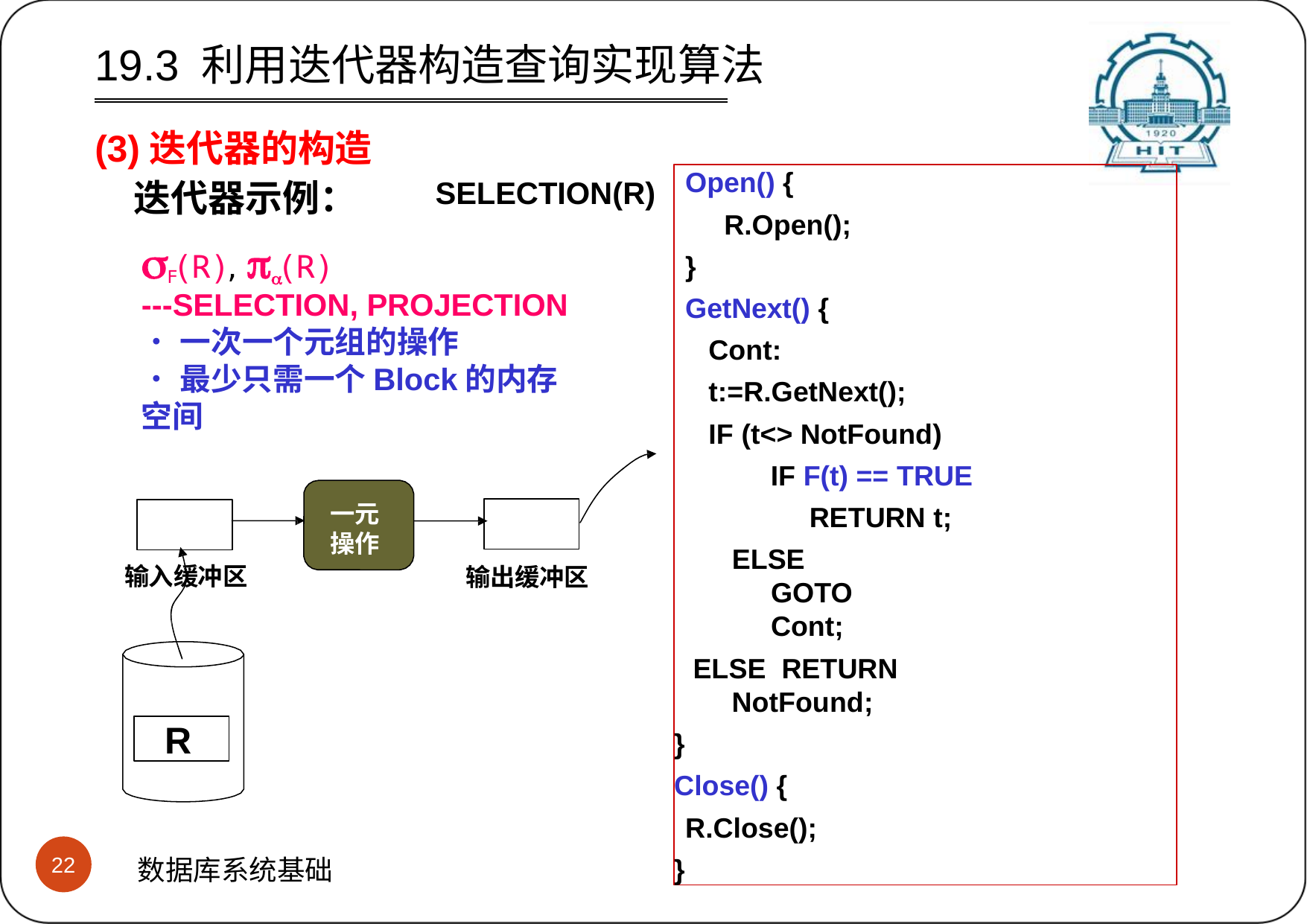

19.3 利用迭代器构造查询实现算法
(3)迭代器的构造

Open() {
R.Open();
}
GetNext() {
Cont:
t:=R.GetNext();
IF (t<> NotFound)
IF F(t) == TRUE RETURN t;
ELSE	GOTO	Cont;
ELSE  RETURN NotFound;
}
Close() {
R.Close();
}
SELECTION(R)
迭代器示例：
σF(R), πα(R)
---SELECTION, PROJECTION
•一次一个元组的操作
•最少只需一个Block的内存空间

一元 操作

输入缓冲区
输出缓冲区

R